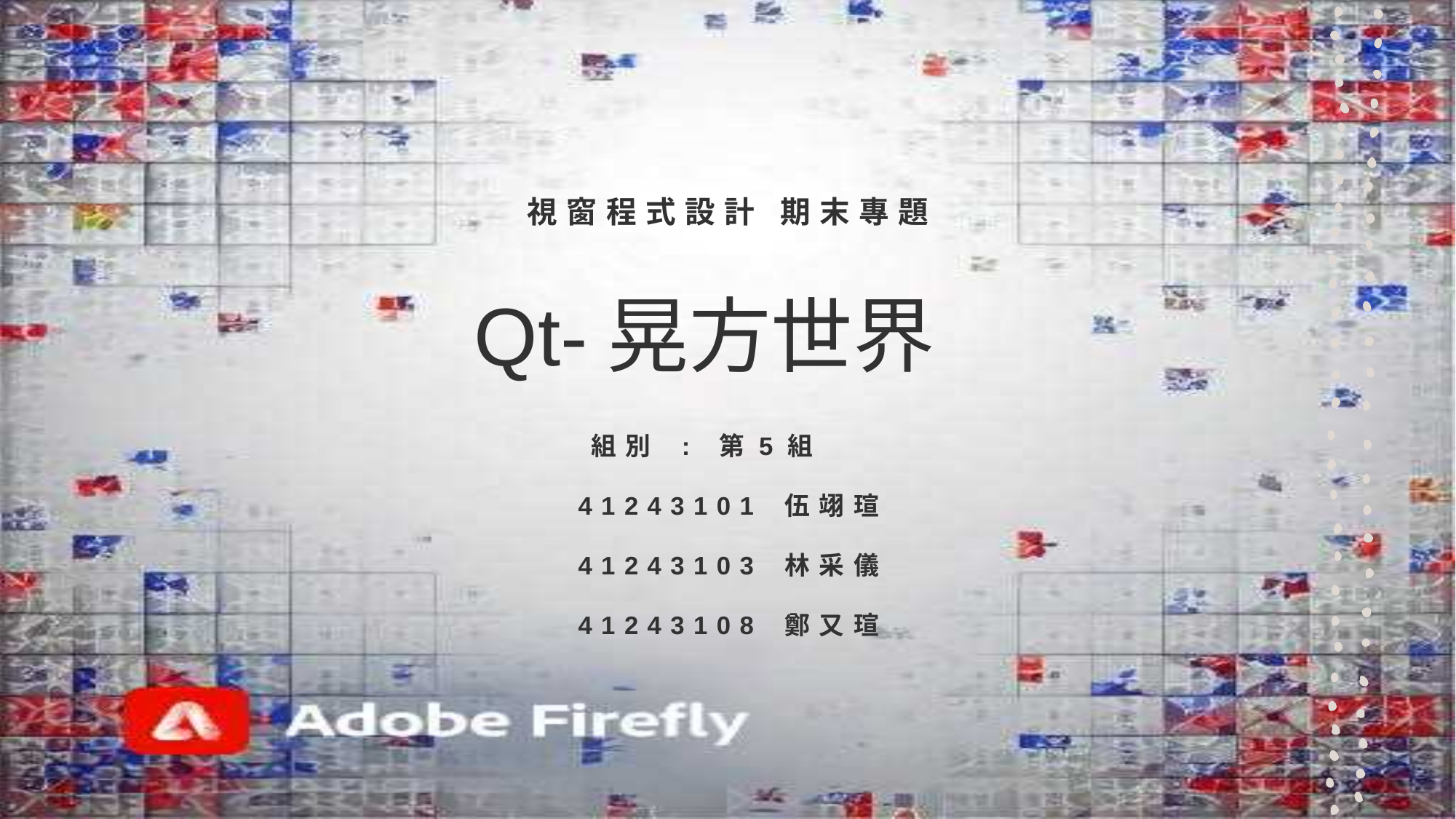

# Qt-晃方世界

視窗程式設計 期末專題

   組別 : 第5組
 41243101 伍翊瑄
41243103 林采儀
41243108 鄭又瑄